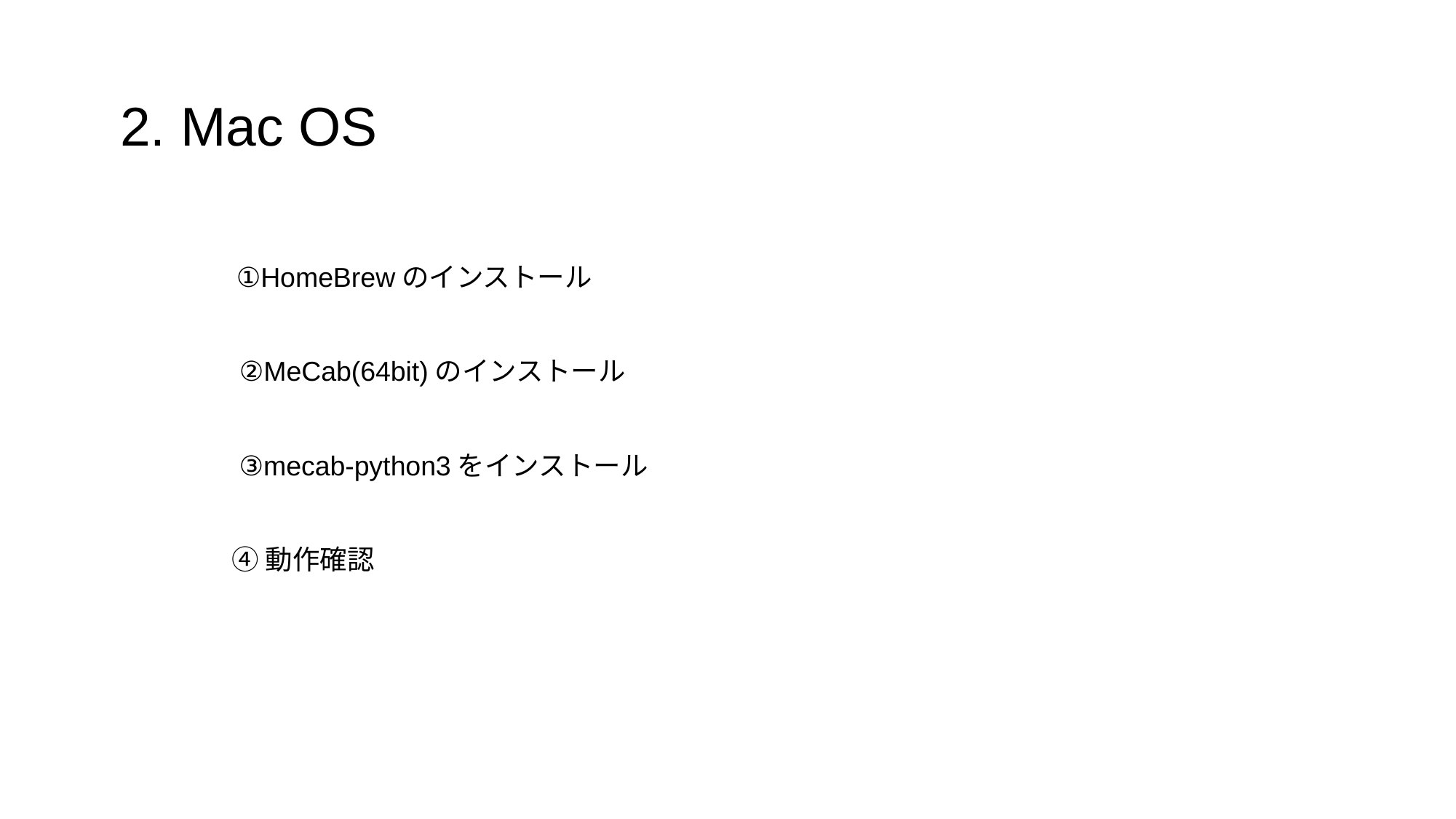

2. Mac OS
①HomeBrewのインストール
②MeCab(64bit)のインストール
③mecab-python3をインストール
④動作確認